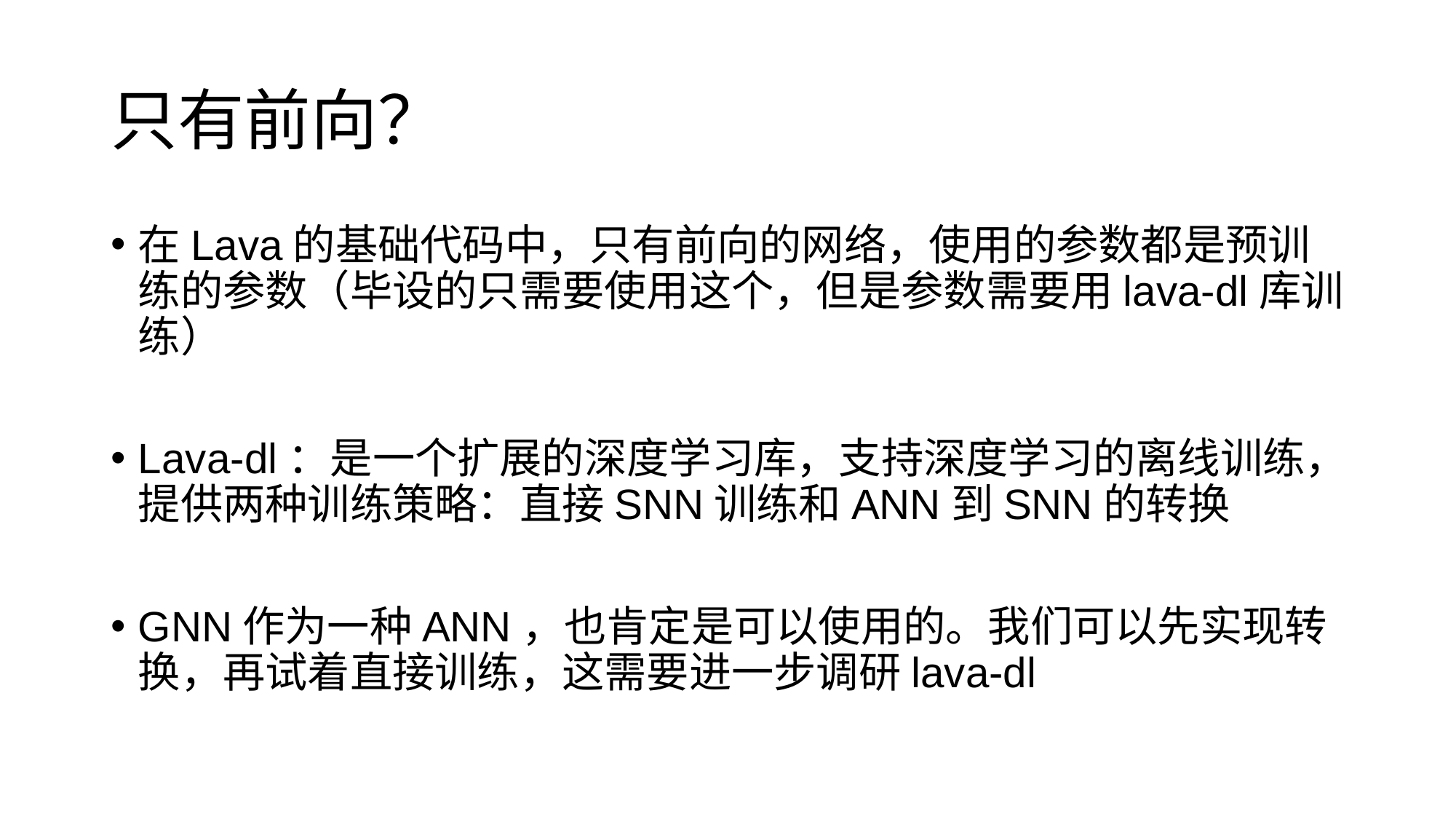

# 只有前向？
在Lava的基础代码中，只有前向的网络，使用的参数都是预训练的参数（毕设的只需要使用这个，但是参数需要用lava-dl库训练）

Lava-dl：是一个扩展的深度学习库，支持深度学习的离线训练，提供两种训练策略：直接SNN训练和ANN到SNN的转换

GNN作为一种ANN，也肯定是可以使用的。我们可以先实现转换，再试着直接训练，这需要进一步调研lava-dl